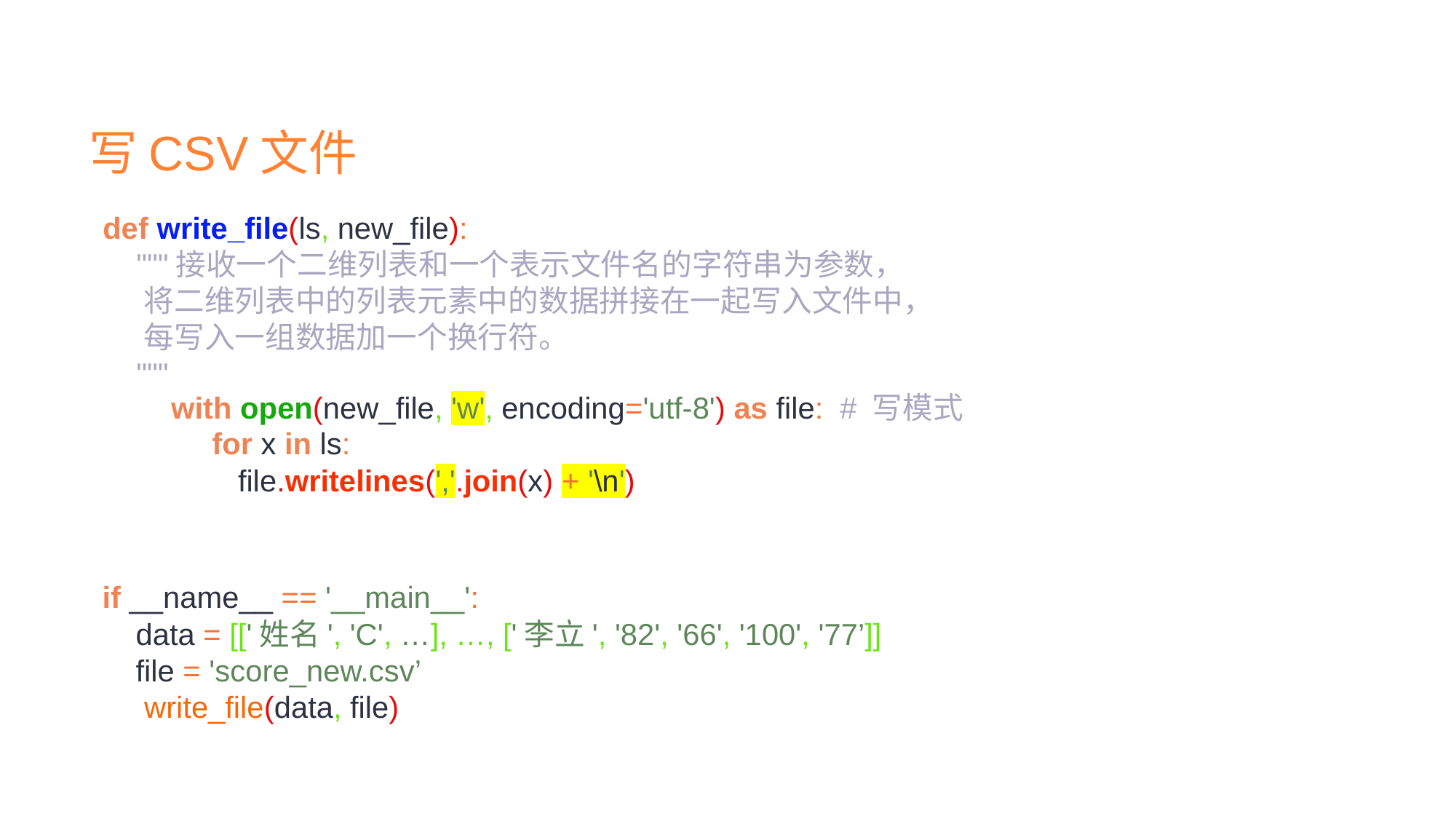

写CSV文件
def write_file(ls, new_file):
    """接收一个二维列表和一个表示文件名的字符串为参数，
     将二维列表中的列表元素中的数据拼接在一起写入文件中，
     每写入一组数据加一个换行符。
    """
with open(new_file, 'w', encoding='utf-8') as file:  # 写模式
     for x in ls:
        file.writelines(','.join(x) + '\n')
if __name__ == '__main__':
    data = [['姓名', 'C', …], …, ['李立', '82', '66', '100', '77’]]
    file = 'score_new.csv’
     write_file(data, file)